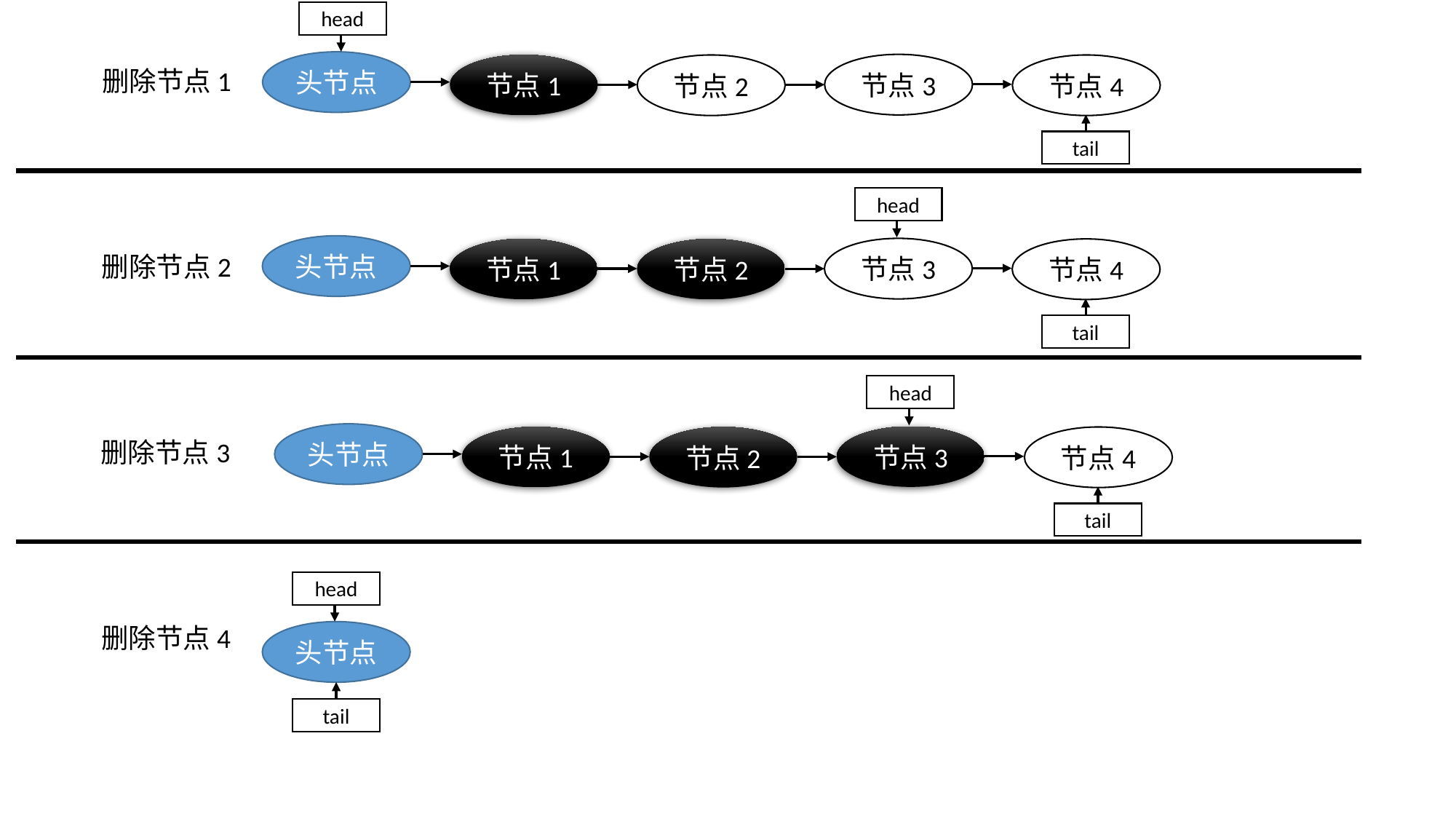

head
头节点
节点3
节点1
节点4
节点2
tail
删除节点1
head
头节点
节点3
节点1
节点4
节点2
tail
删除节点2
head
删除节点3
头节点
节点3
节点1
节点4
节点2
tail
head
头节点
tail
删除节点4